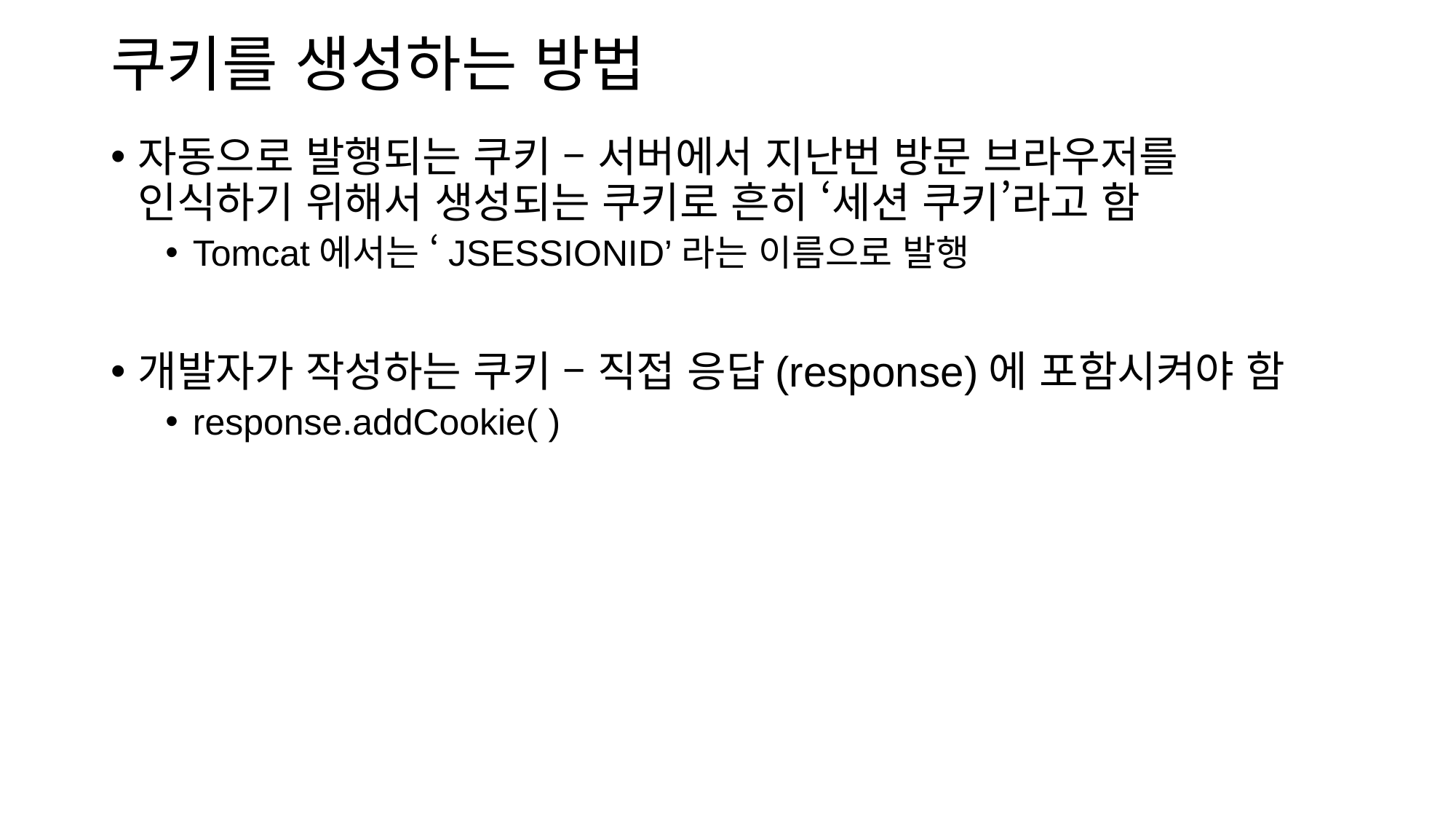

# 쿠키를 생성하는 방법
자동으로 발행되는 쿠키 – 서버에서 지난번 방문 브라우저를 인식하기 위해서 생성되는 쿠키로 흔히 ‘세션 쿠키’라고 함
Tomcat에서는 ‘JSESSIONID’라는 이름으로 발행

개발자가 작성하는 쿠키 – 직접 응답(response)에 포함시켜야 함
response.addCookie( )